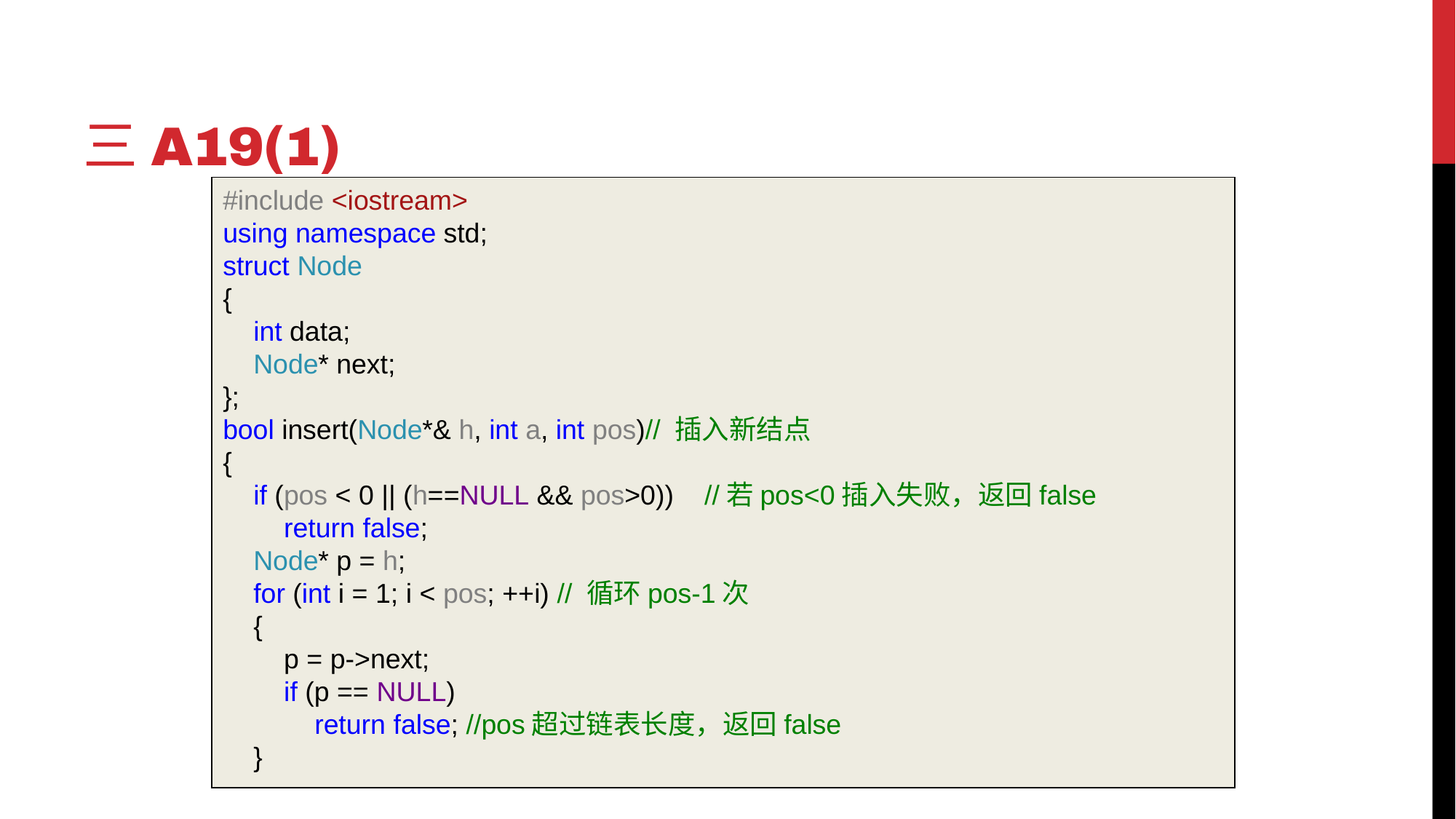

# 三a19(1)
#include <iostream>
using namespace std;
struct Node
{
    int data;
    Node* next;
};
bool insert(Node*& h, int a, int pos)// 插入新结点
{
    if (pos < 0 || (h==NULL && pos>0))    //若pos<0插入失败，返回false
        return false;
    Node* p = h;
    for (int i = 1; i < pos; ++i) // 循环pos-1次
    {
        p = p->next;
        if (p == NULL)
            return false; //pos超过链表长度，返回false
    }